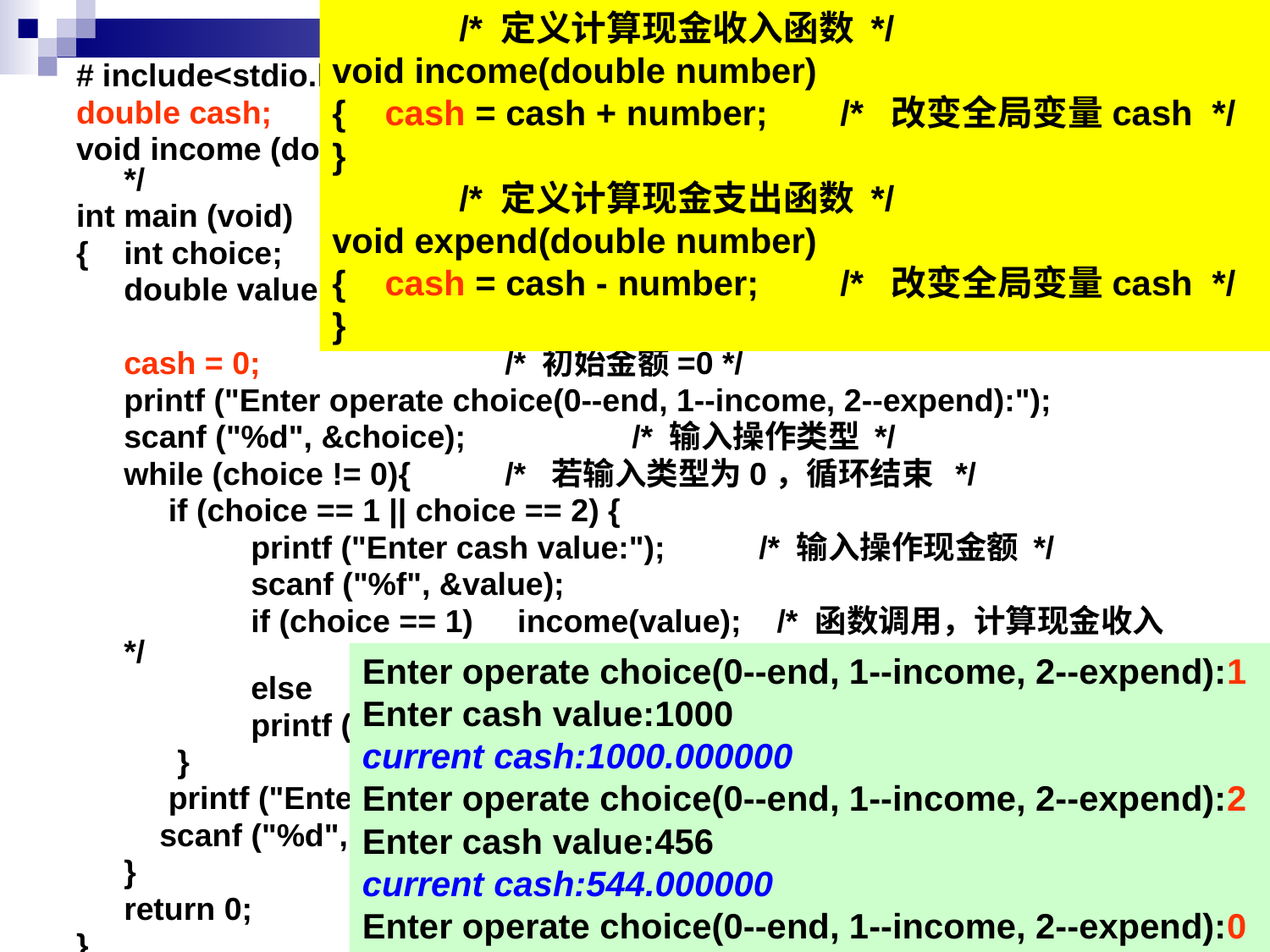

/* 定义计算现金收入函数 */
void income(double number)
{    cash = cash + number;	/*  改变全局变量cash  */
}
	/* 定义计算现金支出函数 */
void expend(double number)
{    cash = cash - number;	/*  改变全局变量cash  */
}
# include<stdio.h>
double cash;		/* 定义全局变量，保存现金余额 */
void income (double number), expend(double number);	/* 函数声明  */
int main (void)
{ 	int choice;
	double value;

	cash = 0;		/* 初始金额=0 */
	printf ("Enter operate choice(0--end, 1--income, 2--expend):");
	scanf ("%d", &choice);		/* 输入操作类型 */
	while (choice != 0){	/*  若输入类型为0，循环结束  */
	     if (choice == 1 || choice == 2) {
		printf ("Enter cash value:"); 	/* 输入操作现金额 */
		scanf ("%f", &value);
		if (choice == 1)     income(value);    /* 函数调用，计算现金收入 */
		else        	 expend(value);	 /* 函数调用，计算现金支出 */
		printf ("current cash:%.2f\n", cash);
	      }
	     printf ("Enter operate choice(0--end, 1--income, 2--expend):");
	    scanf ("%d", &choice);		/* 继续输入操作类型 */
	}
	return 0;
}
Enter operate choice(0--end, 1--income, 2--expend):1
Enter cash value:1000
current cash:1000.000000
Enter operate choice(0--end, 1--income, 2--expend):2
Enter cash value:456
current cash:544.000000
Enter operate choice(0--end, 1--income, 2--expend):0